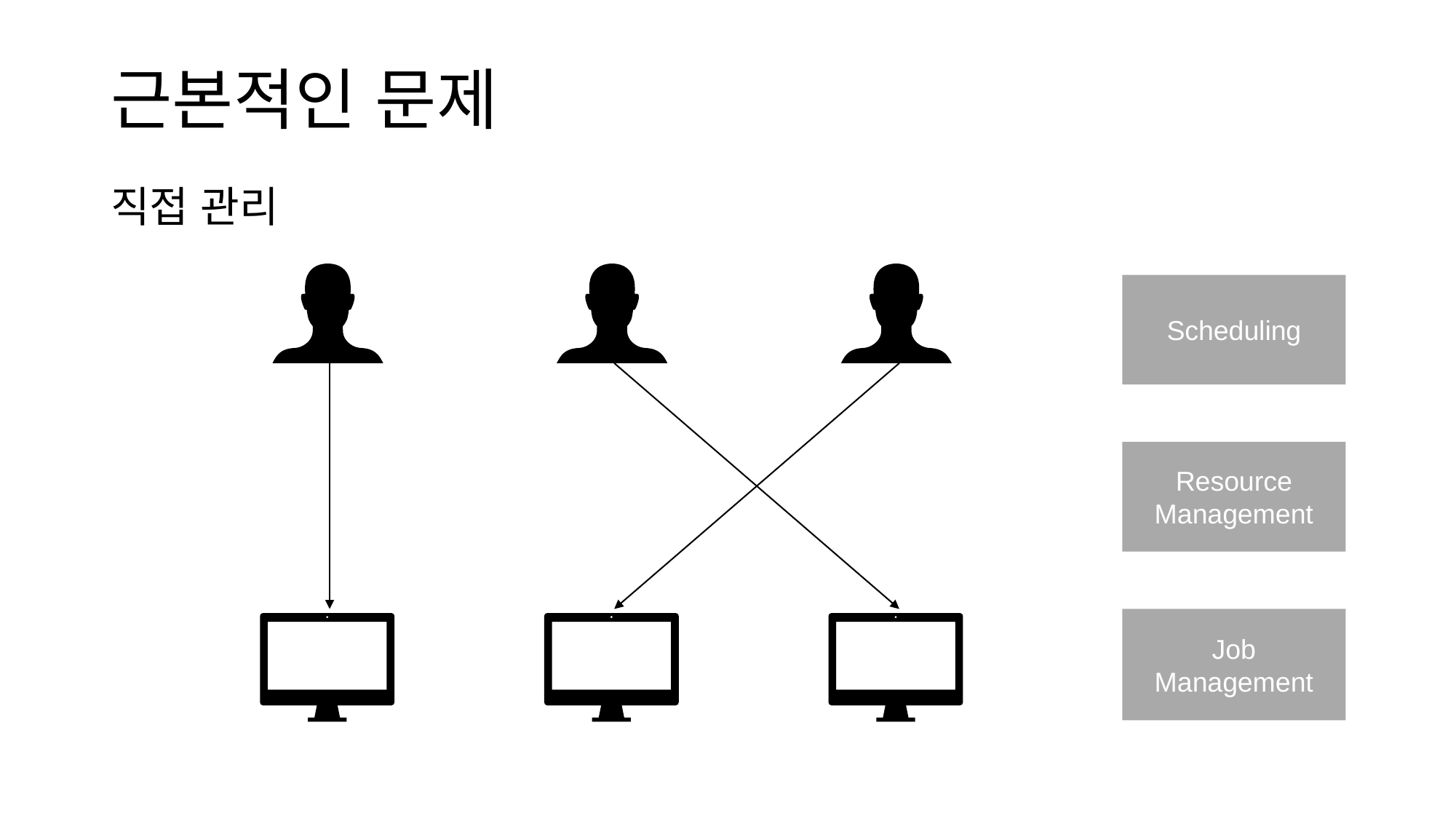

# 근본적인 문제
직접 관리

Scheduling
Resource
Management
Job
Management